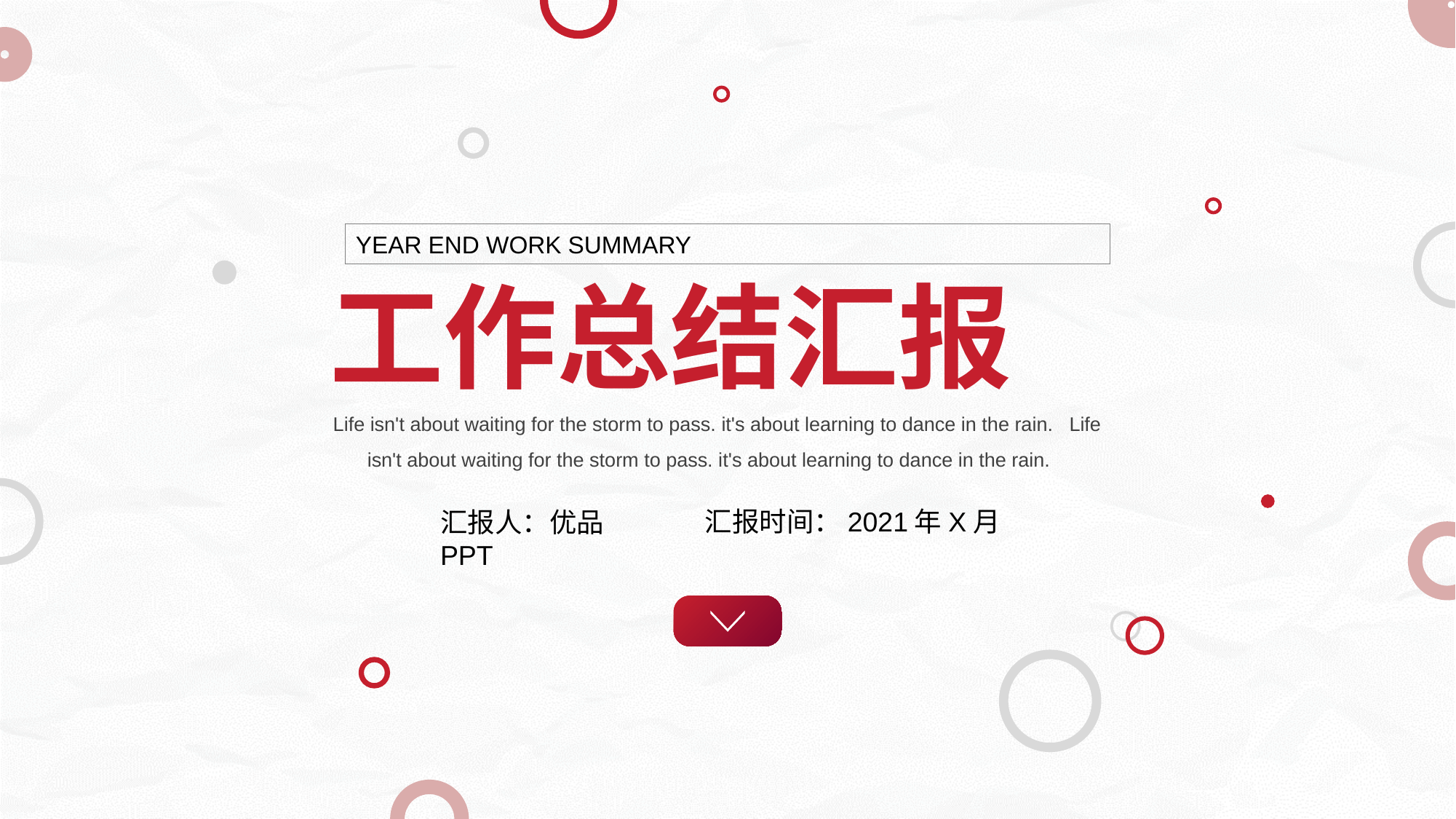

YEAR END WORK SUMMARY

工作总结汇报
 Life isn't about waiting for the storm to pass. it's about learning to dance in the rain.   Life isn't about waiting for the storm to pass. it's about learning to dance in the rain.

汇报时间：2021年X月
汇报人：优品PPT